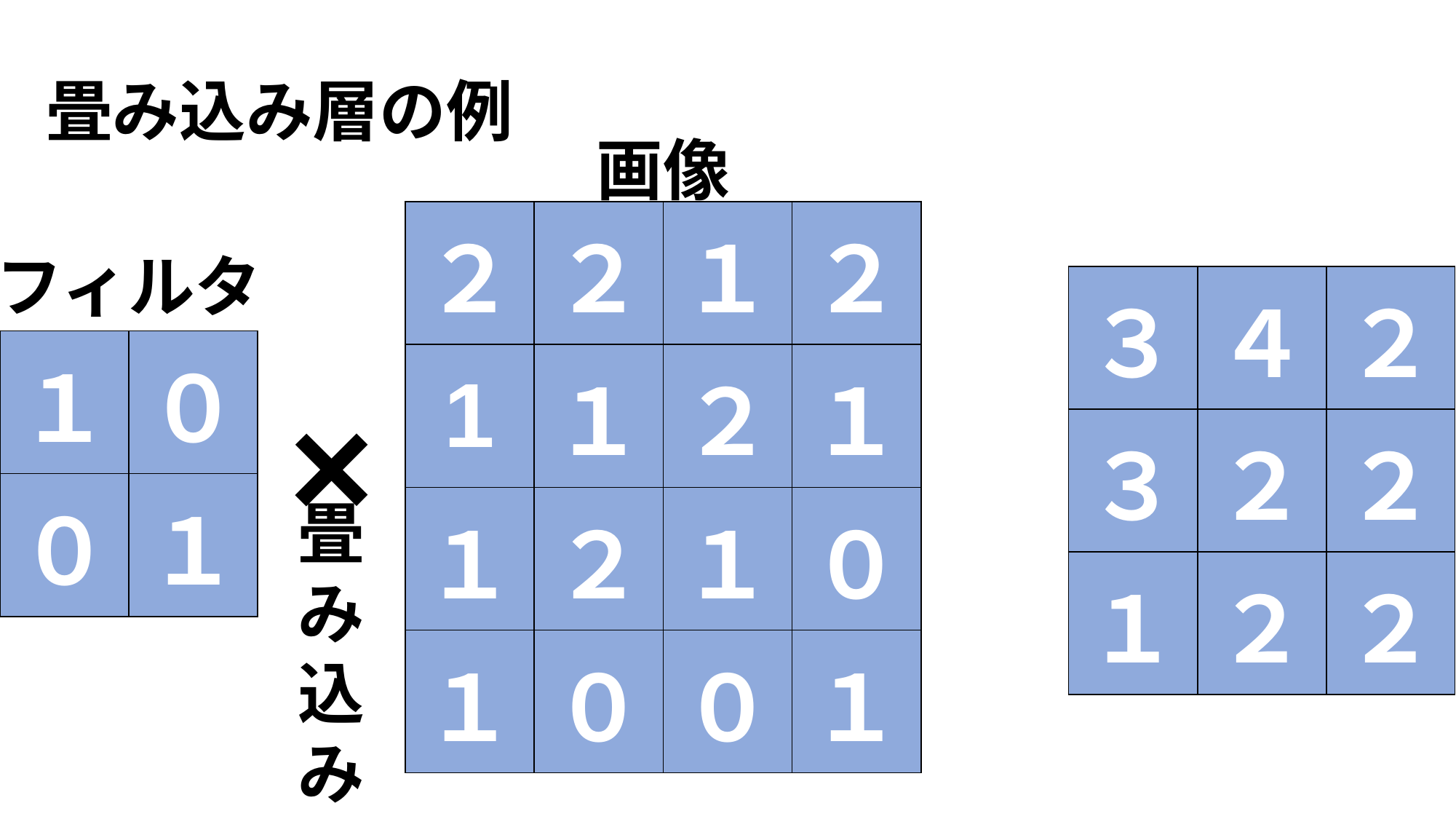

# 畳み込み層の例
画像
| ２ | ２ | １ | ２ |
| --- | --- | --- | --- |
| 1 | １ | ２ | １ |
| １ | ２ | １ | ０ |
| １ | ０ | ０ | １ |
フィルタ
| ３ | ４ | ２ |
| --- | --- | --- |
| ３ | ２ | ２ |
| １ | ２ | ２ |
| １ | ０ |
| --- | --- |
| ０ | １ |
×
畳
み
込
み